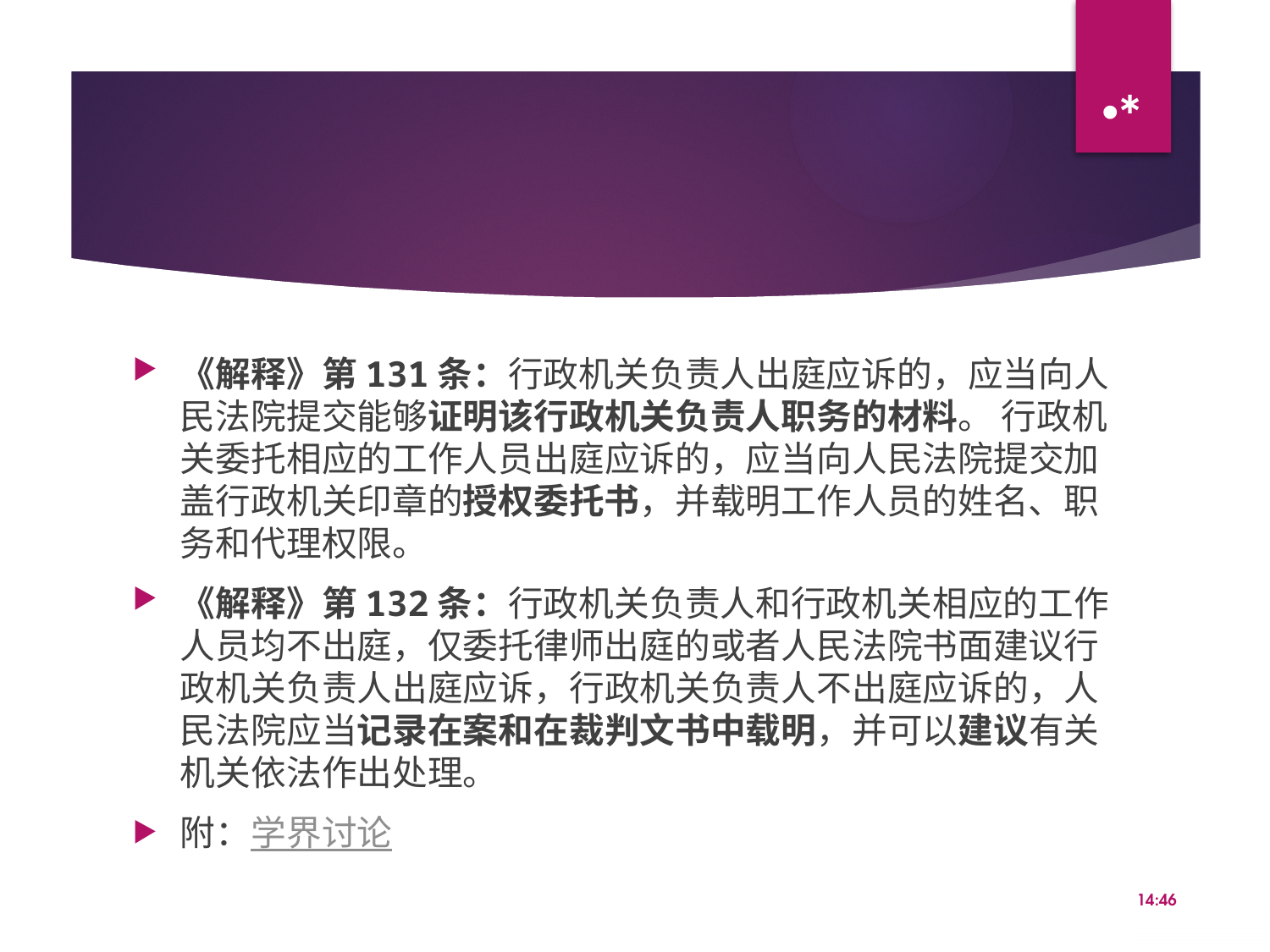

*
#
《解释》第131条：行政机关负责人出庭应诉的，应当向人民法院提交能够证明该行政机关负责人职务的材料。 行政机关委托相应的工作人员出庭应诉的，应当向人民法院提交加盖行政机关印章的授权委托书，并载明工作人员的姓名、职务和代理权限。
《解释》第132条：行政机关负责人和行政机关相应的工作人员均不出庭，仅委托律师出庭的或者人民法院书面建议行政机关负责人出庭应诉，行政机关负责人不出庭应诉的，人民法院应当记录在案和在裁判文书中载明，并可以建议有关机关依法作出处理。
附：学界讨论

14:46